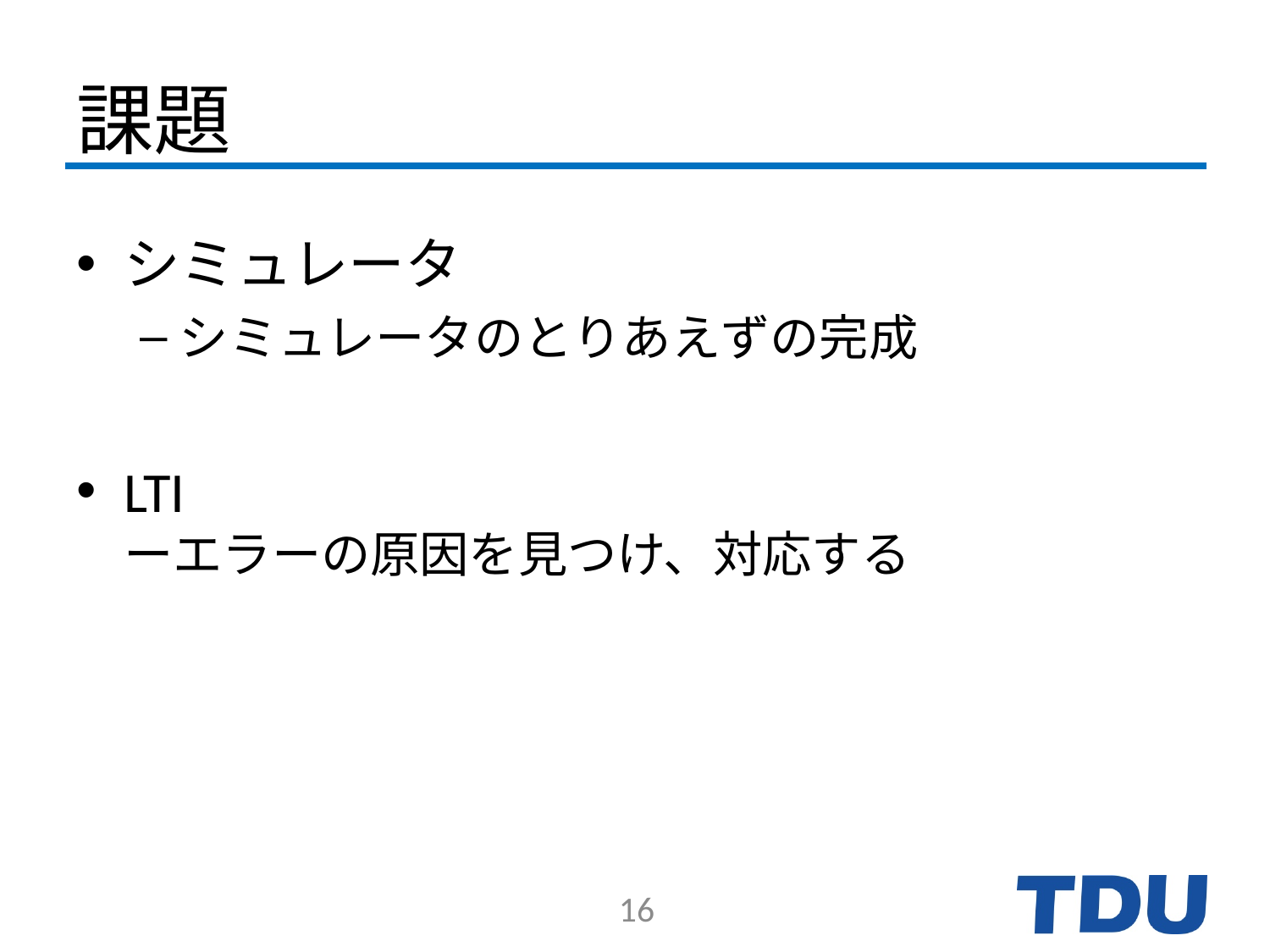

# 課題
シミュレータ
シミュレータのとりあえずの完成

LTI
ーエラーの原因を見つけ、対応する
16